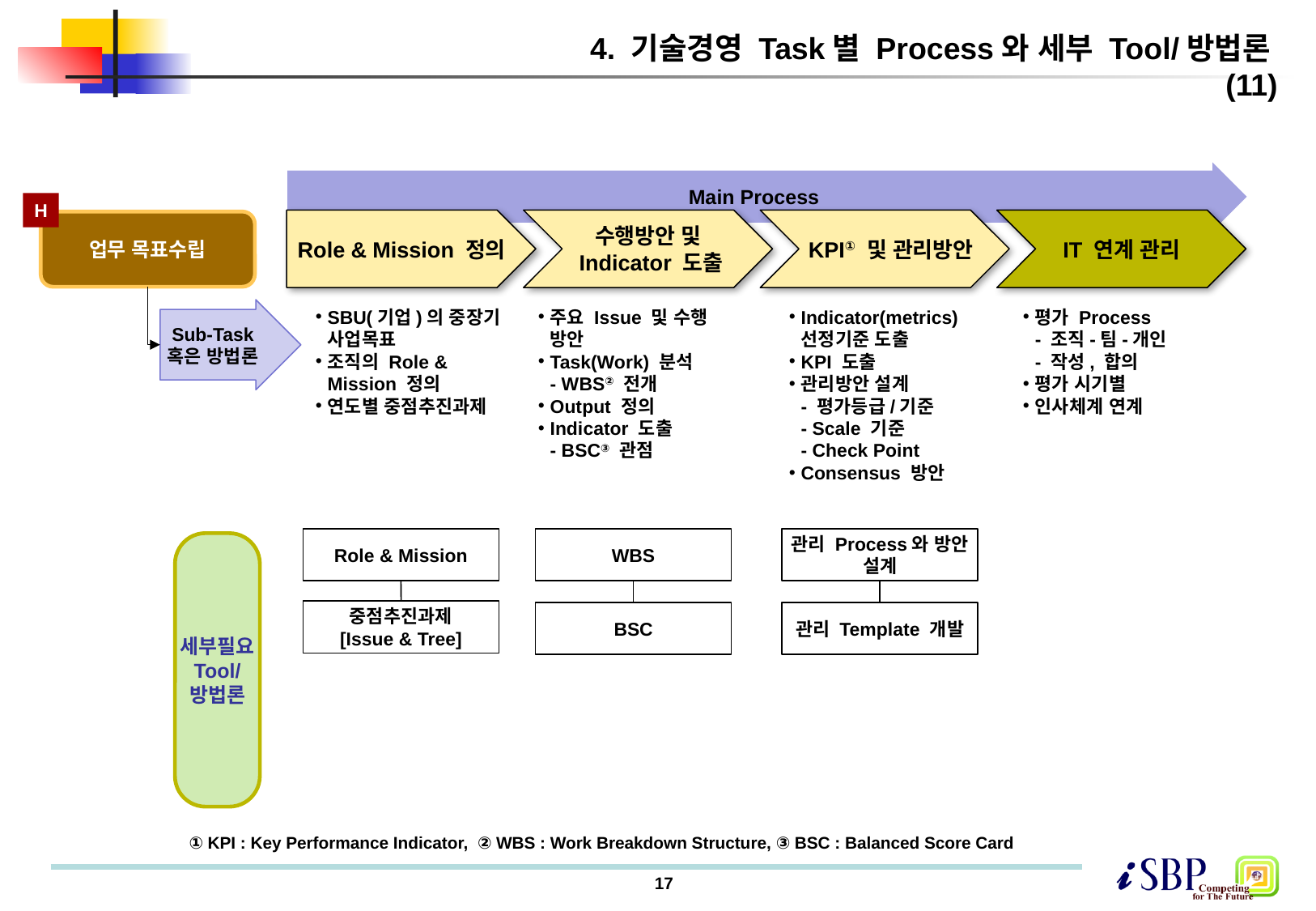

# 4. 기술경영 Task별 Process와 세부 Tool/방법론(11)
Main Process
H
Role & Mission 정의
수행방안 및
 Indicator 도출
  KPI① 및 관리방안
IT 연계 관리
업무 목표수립
SBU(기업)의 중장기
사업목표
조직의 Role &
Mission 정의
연도별 중점추진과제
주요 Issue 및 수행
방안
Task(Work) 분석
- WBS② 전개
Output 정의
Indicator 도출
- BSC③ 관점
Indicator(metrics)
선정기준 도출
KPI 도출
관리방안 설계
- 평가등급/기준
- Scale 기준
- Check Point
Consensus 방안
평가 Process
- 조직-팀-개인
- 작성, 합의
평가 시기별
인사체계 연계
Sub-Task
혹은 방법론
Role & Mission
WBS
관리 Process와 방안
설계
세부필요
Tool/
방법론
중점추진과제
[Issue & Tree]
BSC
관리 Template 개발
① KPI : Key Performance Indicator,  ② WBS : Work Breakdown Structure, ③ BSC : Balanced Score Card
17